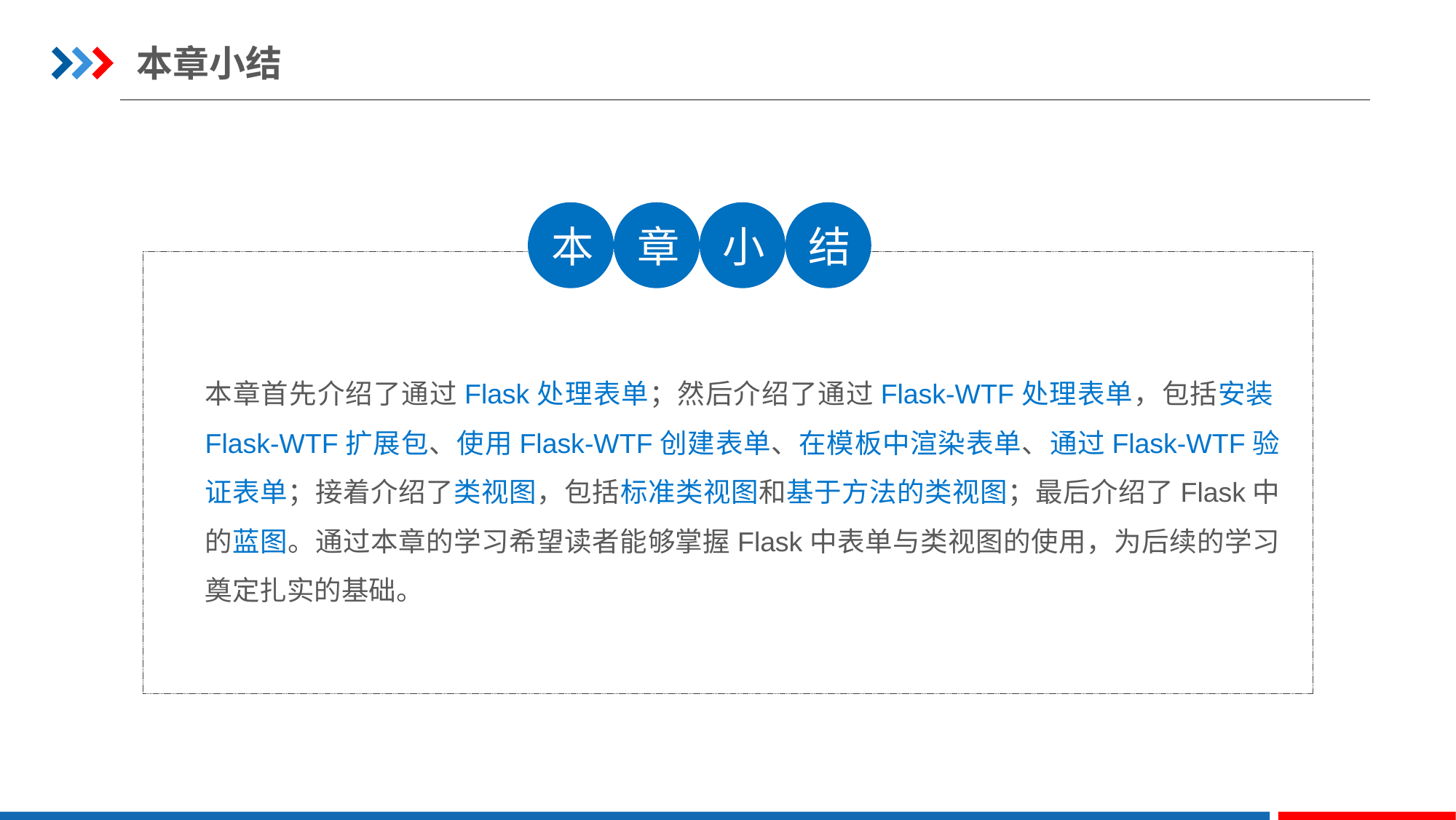

本章小结
本
章
小
结

本章首先介绍了通过Flask处理表单；然后介绍了通过Flask-WTF处理表单，包括安装Flask-WTF扩展包、使用Flask-WTF创建表单、在模板中渲染表单、通过Flask-WTF验证表单；接着介绍了类视图，包括标准类视图和基于方法的类视图；最后介绍了Flask中的蓝图。通过本章的学习希望读者能够掌握Flask中表单与类视图的使用，为后续的学习奠定扎实的基础。